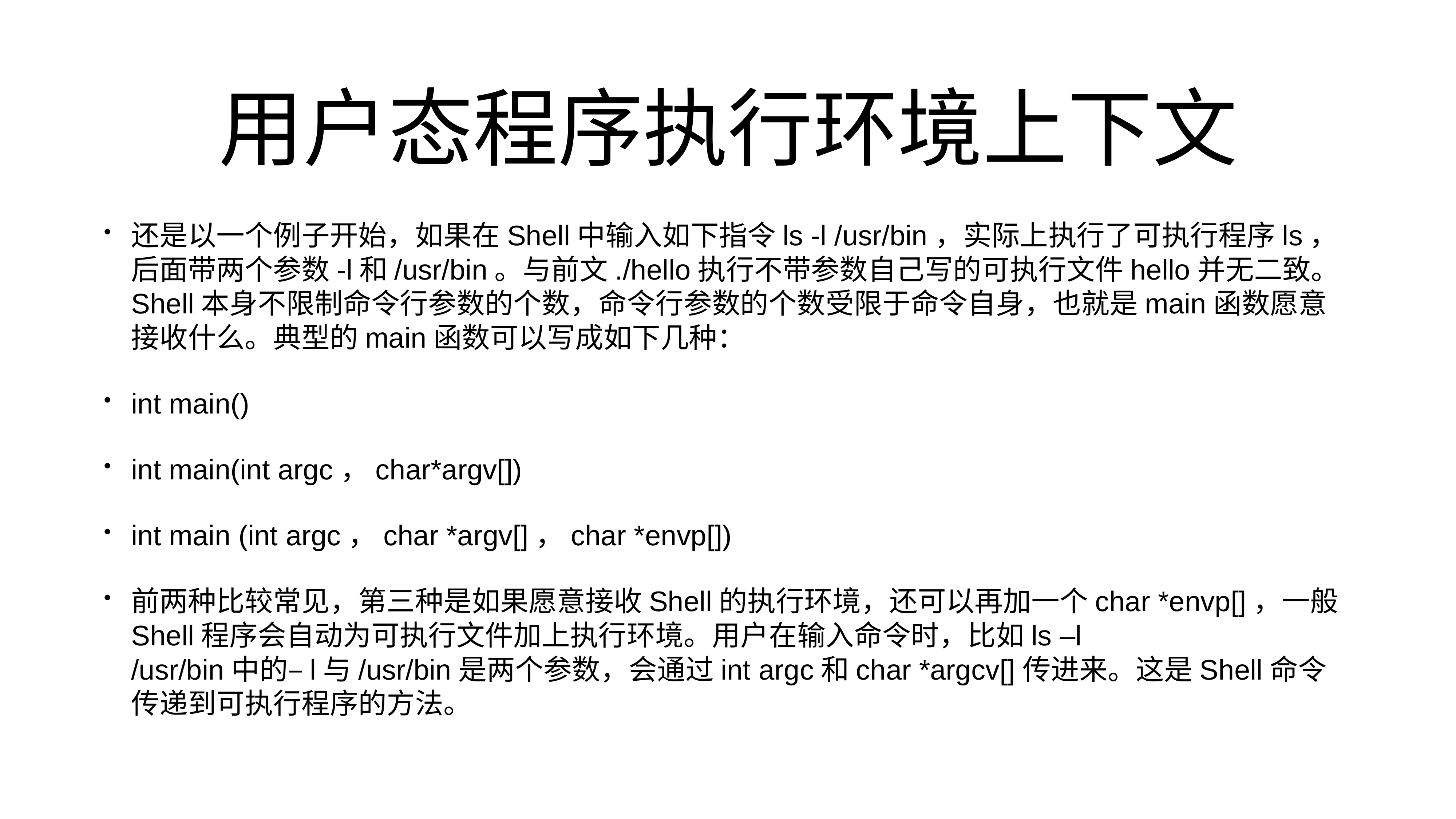

# 用户态程序执行环境上下文
还是以一个例子开始，如果在Shell中输入如下指令ls -l /usr/bin，实际上执行了可执行程序ls，后面带两个参数-l和/usr/bin。与前文./hello执行不带参数自己写的可执行文件hello并无二致。Shell本身不限制命令行参数的个数，命令行参数的个数受限于命令自身，也就是main函数愿意接收什么。典型的main函数可以写成如下几种：
int main()
int main(int argc，char*argv[])
int main (int argc，char *argv[]，char *envp[])
前两种比较常见，第三种是如果愿意接收Shell的执行环境，还可以再加一个char *envp[]，一般Shell程序会自动为可执行文件加上执行环境。用户在输入命令时，比如ls –l /usr/bin中的–l与/usr/bin是两个参数，会通过int argc和char *argcv[]传进来。这是Shell命令传递到可执行程序的方法。